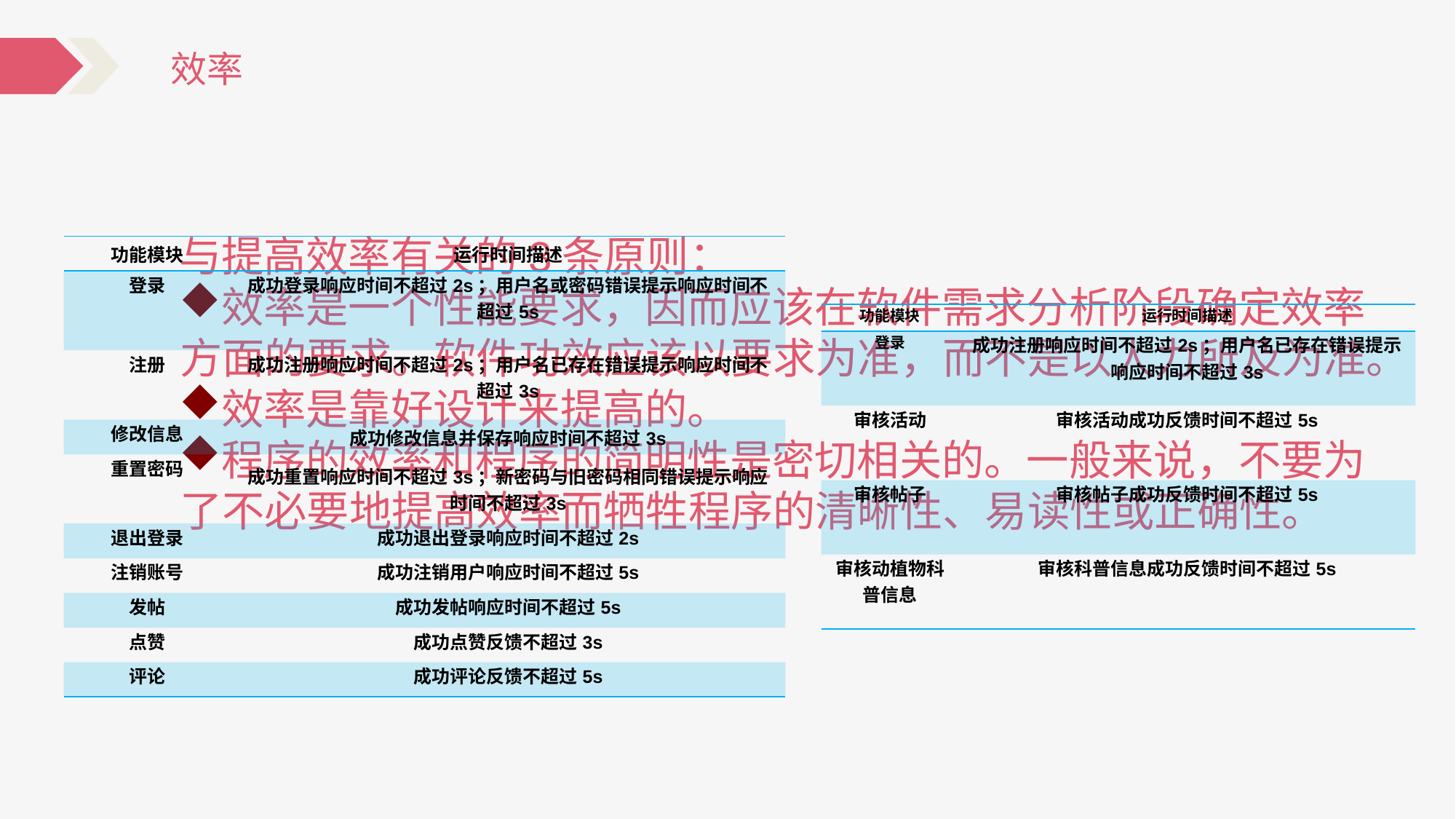

效率
与提高效率有关的3条原则：
效率是一个性能要求，因而应该在软件需求分析阶段确定效率方面的要求。软件功效应该以要求为准，而不是以人力所及为准。
效率是靠好设计来提高的。
程序的效率和程序的简明性是密切相关的。一般来说，不要为了不必要地提高效率而牺牲程序的清晰性、易读性或正确性。

| 功能模块 | 运行时间描述 |
| --- | --- |
| 登录 | 成功登录响应时间不超过2s；用户名或密码错误提示响应时间不超过5s |
| 注册 | 成功注册响应时间不超过2s；用户名已存在错误提示响应时间不超过3s |
| 修改信息 | 成功修改信息并保存响应时间不超过3s |
| 重置密码 | 成功重置响应时间不超过3s；新密码与旧密码相同错误提示响应时间不超过3s |
| 退出登录 | 成功退出登录响应时间不超过2s |
| 注销账号 | 成功注销用户响应时间不超过5s |
| 发帖 | 成功发帖响应时间不超过5s |
| 点赞 | 成功点赞反馈不超过3s |
| 评论 | 成功评论反馈不超过5s |
| 功能模块 | 运行时间描述 |
| --- | --- |
| 登录 | 成功注册响应时间不超过2s；用户名已存在错误提示响应时间不超过3s |
| 审核活动 | 审核活动成功反馈时间不超过5s |
| 审核帖子 | 审核帖子成功反馈时间不超过5s |
| 审核动植物科普信息 | 审核科普信息成功反馈时间不超过5s |